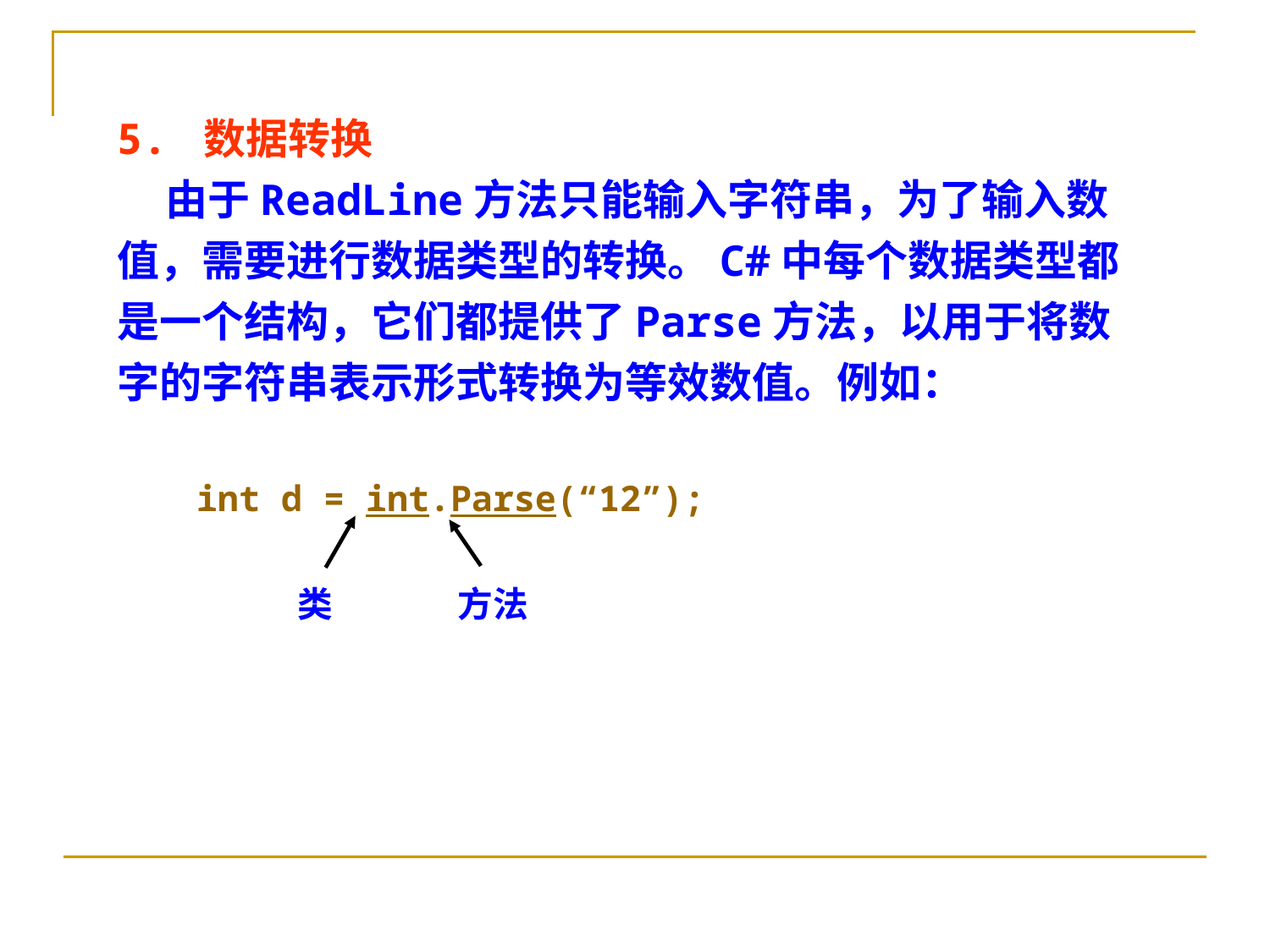

5. 数据转换
    由于ReadLine方法只能输入字符串，为了输入数值，需要进行数据类型的转换。C#中每个数据类型都是一个结构，它们都提供了Parse方法，以用于将数字的字符串表示形式转换为等效数值。例如：

　　int d = int.Parse(“12”);

类
方法